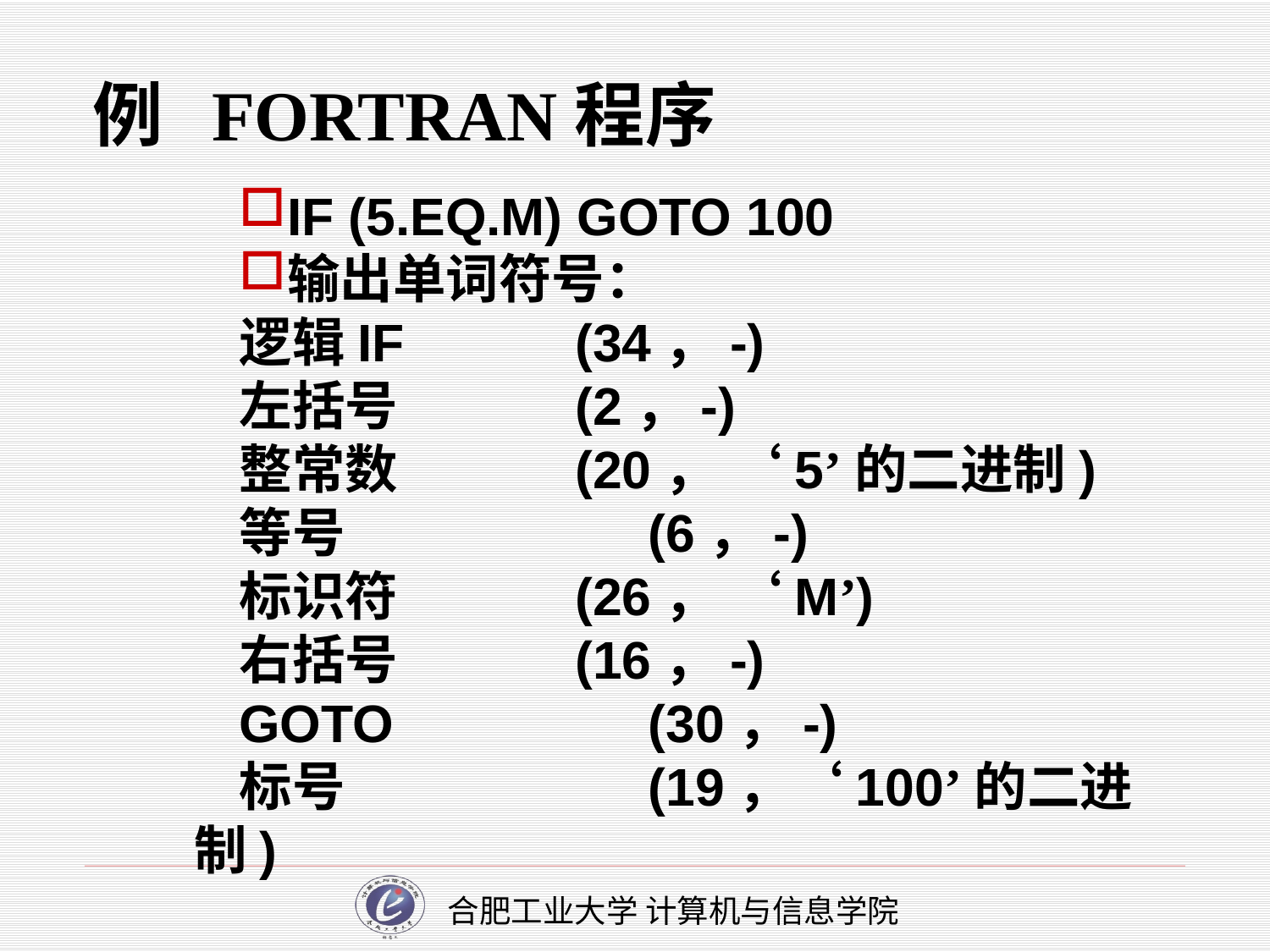

# 例  FORTRAN程序
IF (5.EQ.M) GOTO 100
输出单词符号：
逻辑IF		(34，-)
左括号		(2，-)
整常数		(20， ‘5’的二进制)
等号		     (6，-)
标识符		(26， ‘M’)
右括号		(16，-)
GOTO		     (30，-)
标号		     (19，‘100’的二进制)
7